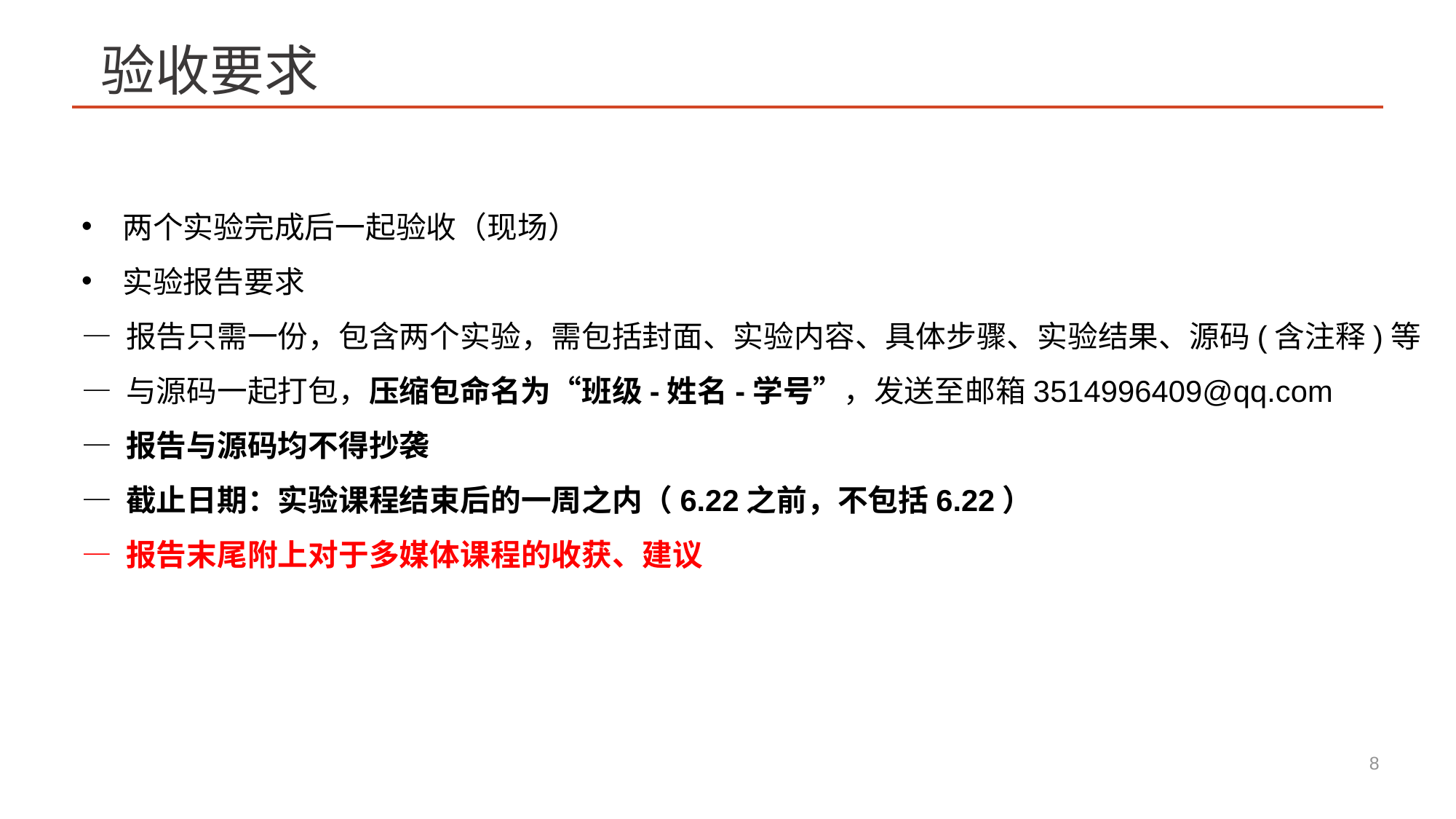

# 验收要求
两个实验完成后一起验收（现场）
实验报告要求
— 报告只需一份，包含两个实验，需包括封面、实验内容、具体步骤、实验结果、源码(含注释)等
— 与源码一起打包，压缩包命名为“班级-姓名-学号”，发送至邮箱3514996409@qq.com
— 报告与源码均不得抄袭
— 截止日期：实验课程结束后的一周之内（6.22之前，不包括6.22）
— 报告末尾附上对于多媒体课程的收获、建议
8